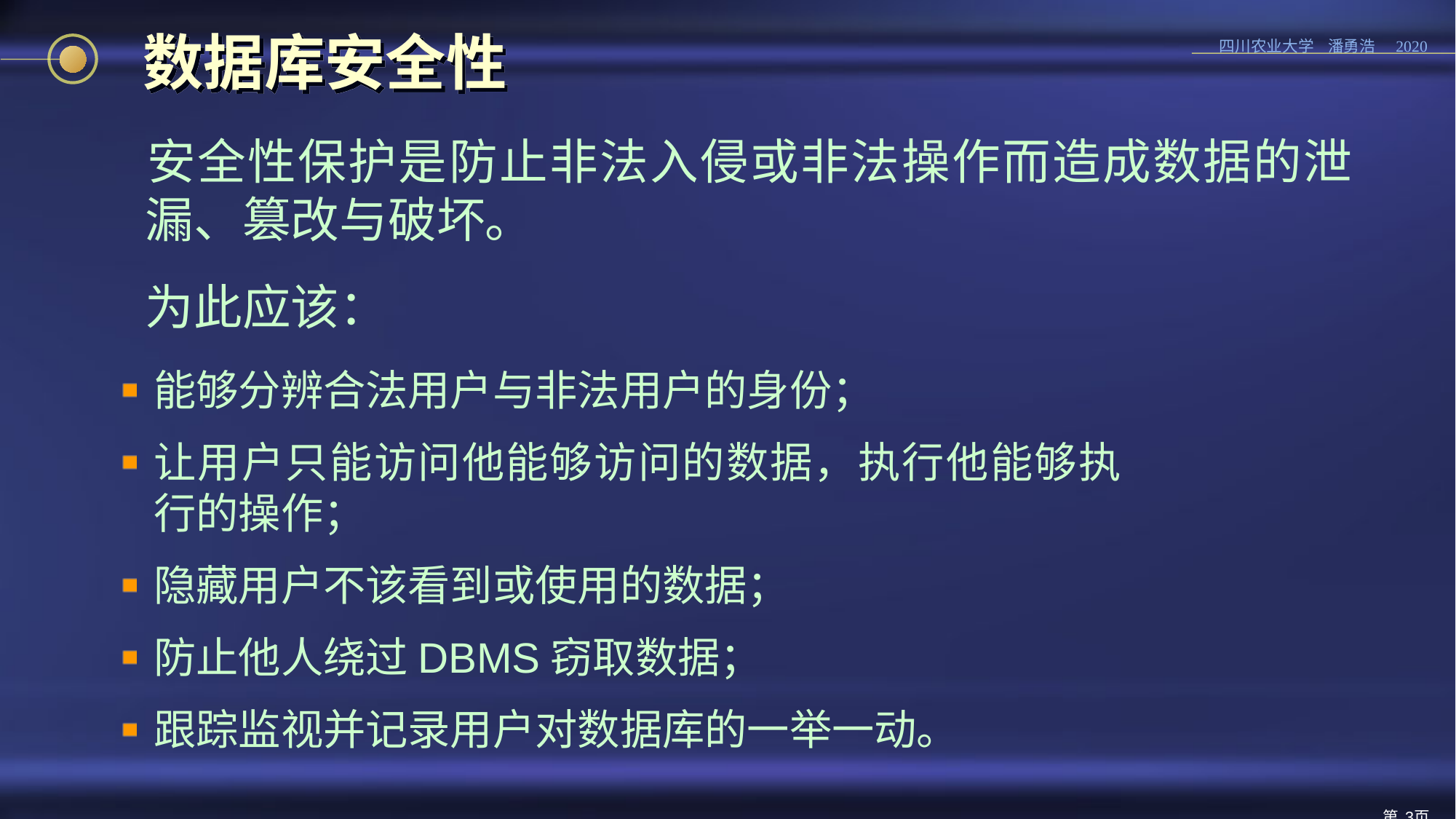

# 数据库安全性
	安全性保护是防止非法入侵或非法操作而造成数据的泄漏、篡改与破坏。
	为此应该：
能够分辨合法用户与非法用户的身份；
让用户只能访问他能够访问的数据，执行他能够执行的操作；
隐藏用户不该看到或使用的数据；
防止他人绕过DBMS窃取数据；
跟踪监视并记录用户对数据库的一举一动。